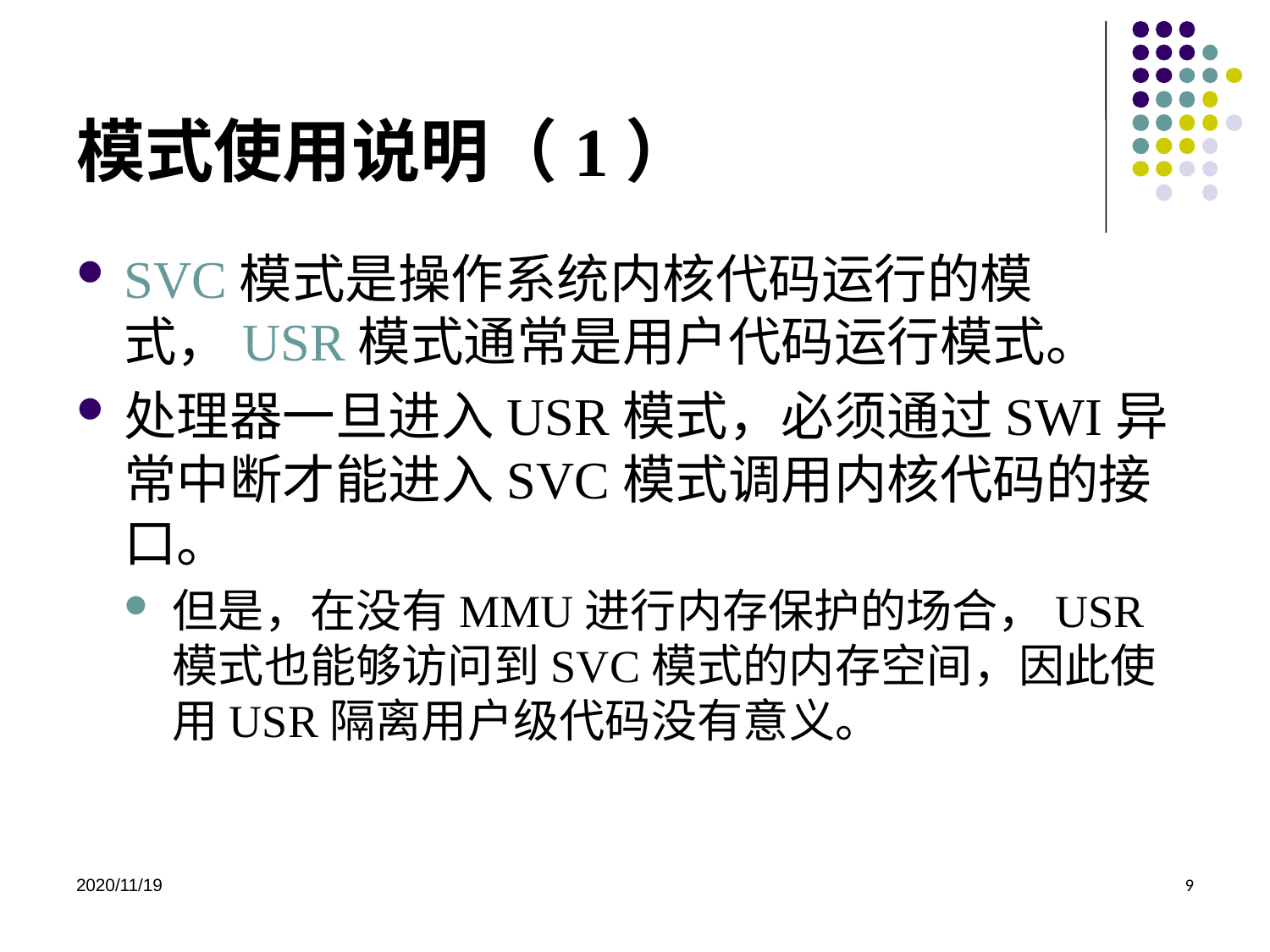

# 模式使用说明（1）
SVC模式是操作系统内核代码运行的模式，USR模式通常是用户代码运行模式。
处理器一旦进入USR模式，必须通过SWI异常中断才能进入SVC模式调用内核代码的接口。
但是，在没有MMU进行内存保护的场合，USR模式也能够访问到SVC模式的内存空间，因此使用USR隔离用户级代码没有意义。
2020/11/19
9